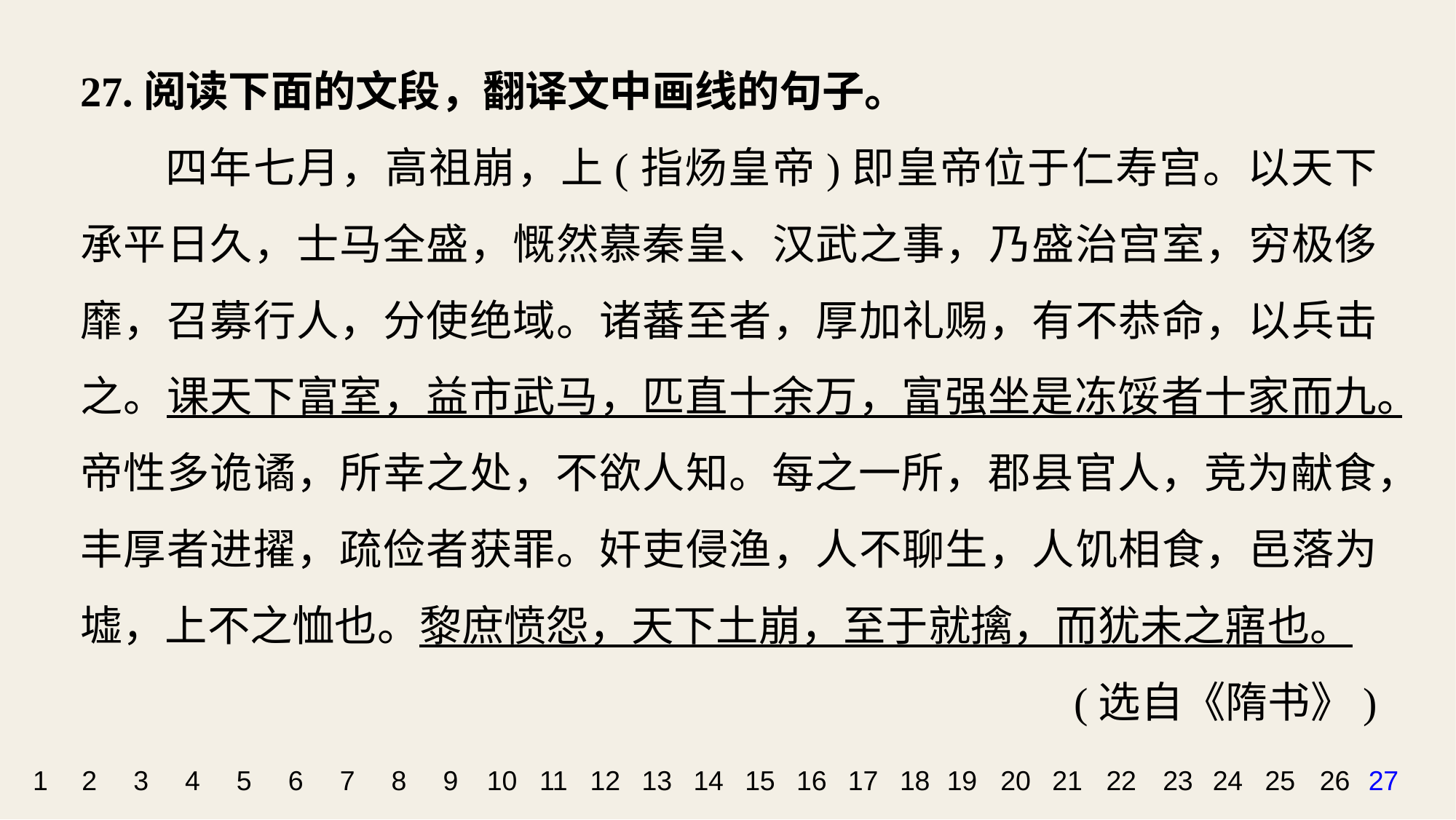

27.阅读下面的文段，翻译文中画线的句子。
四年七月，高祖崩，上(指炀皇帝)即皇帝位于仁寿宫。以天下承平日久，士马全盛，慨然慕秦皇、汉武之事，乃盛治宫室，穷极侈靡，召募行人，分使绝域。诸蕃至者，厚加礼赐，有不恭命，以兵击之。课天下富室，益市武马，匹直十余万，富强坐是冻馁者十家而九。帝性多诡谲，所幸之处，不欲人知。每之一所，郡县官人，竞为献食，丰厚者进擢，疏俭者获罪。奸吏侵渔，人不聊生，人饥相食，邑落为墟，上不之恤也。黎庶愤怨，天下土崩，至于就擒，而犹未之寤也。
(选自《隋书》)
1
2
3
4
5
6
7
8
9
10
11
12
13
14
15
16
17
18
19
20
21
22
23
24
25
26
27